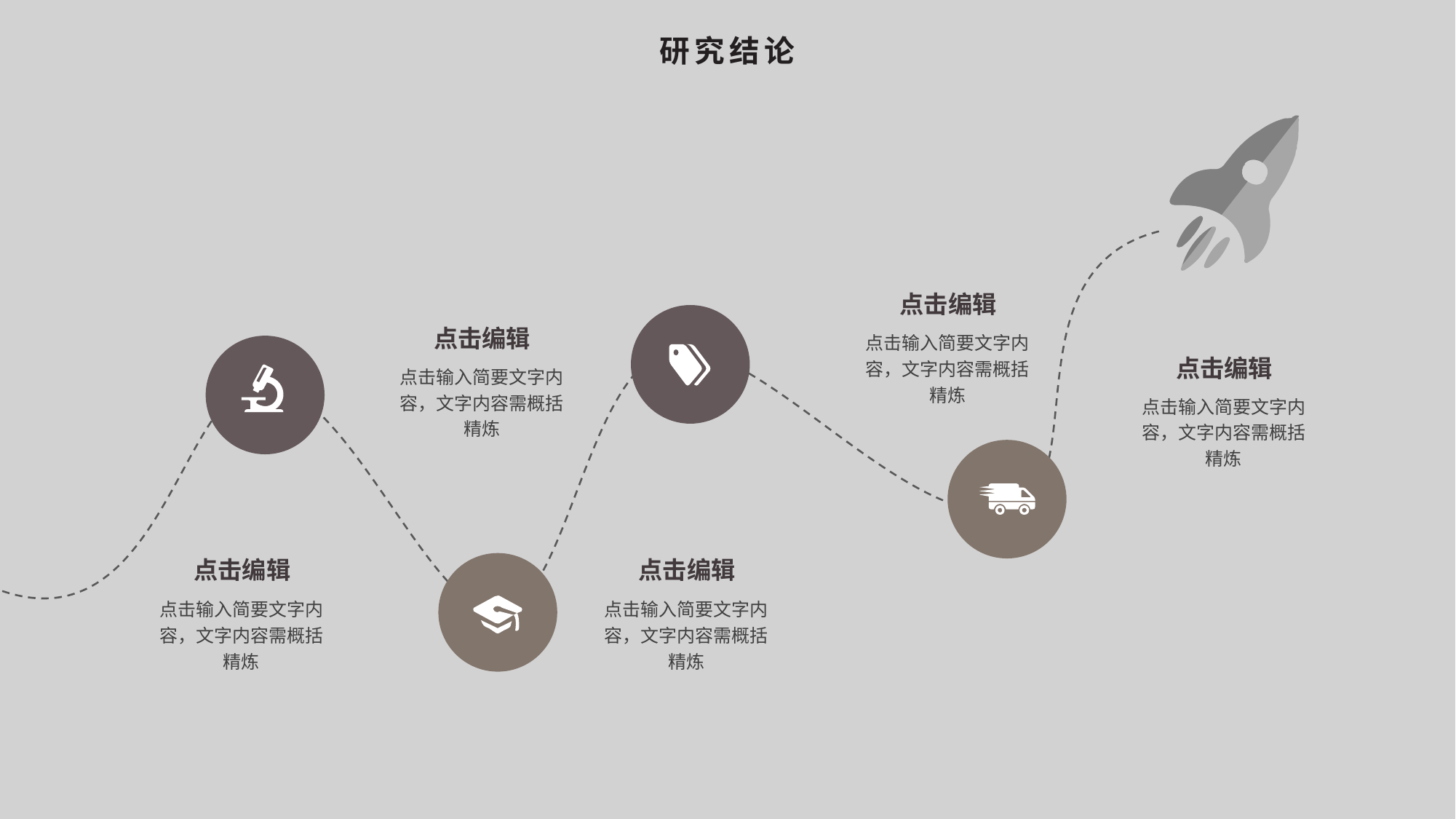

研究结论

点击编辑

点击编辑
点击输入简要文字内容，文字内容需概括精炼

点击编辑
点击输入简要文字内容，文字内容需概括精炼

点击输入简要文字内容，文字内容需概括精炼

点击编辑
点击编辑

点击输入简要文字内容，文字内容需概括精炼
点击输入简要文字内容，文字内容需概括精炼